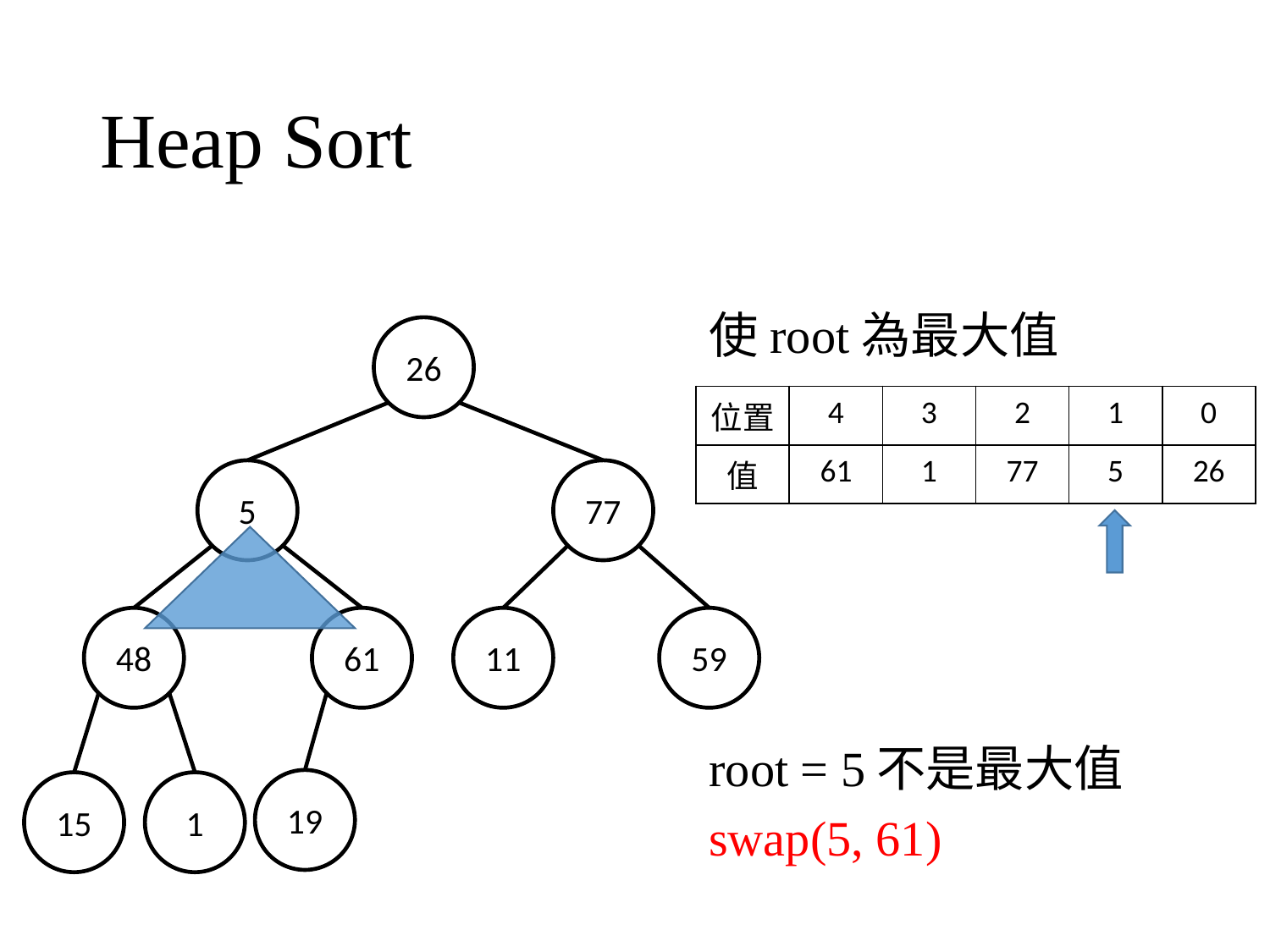

# Heap Sort
使root為最大值
26
5
77
48
61
11
59
19
15
1
| 位置 | 4 | 3 | 2 | 1 | 0 |
| --- | --- | --- | --- | --- | --- |
| 值 | 61 | 1 | 77 | 5 | 26 |

root = 5不是最大值
swap(5, 61)